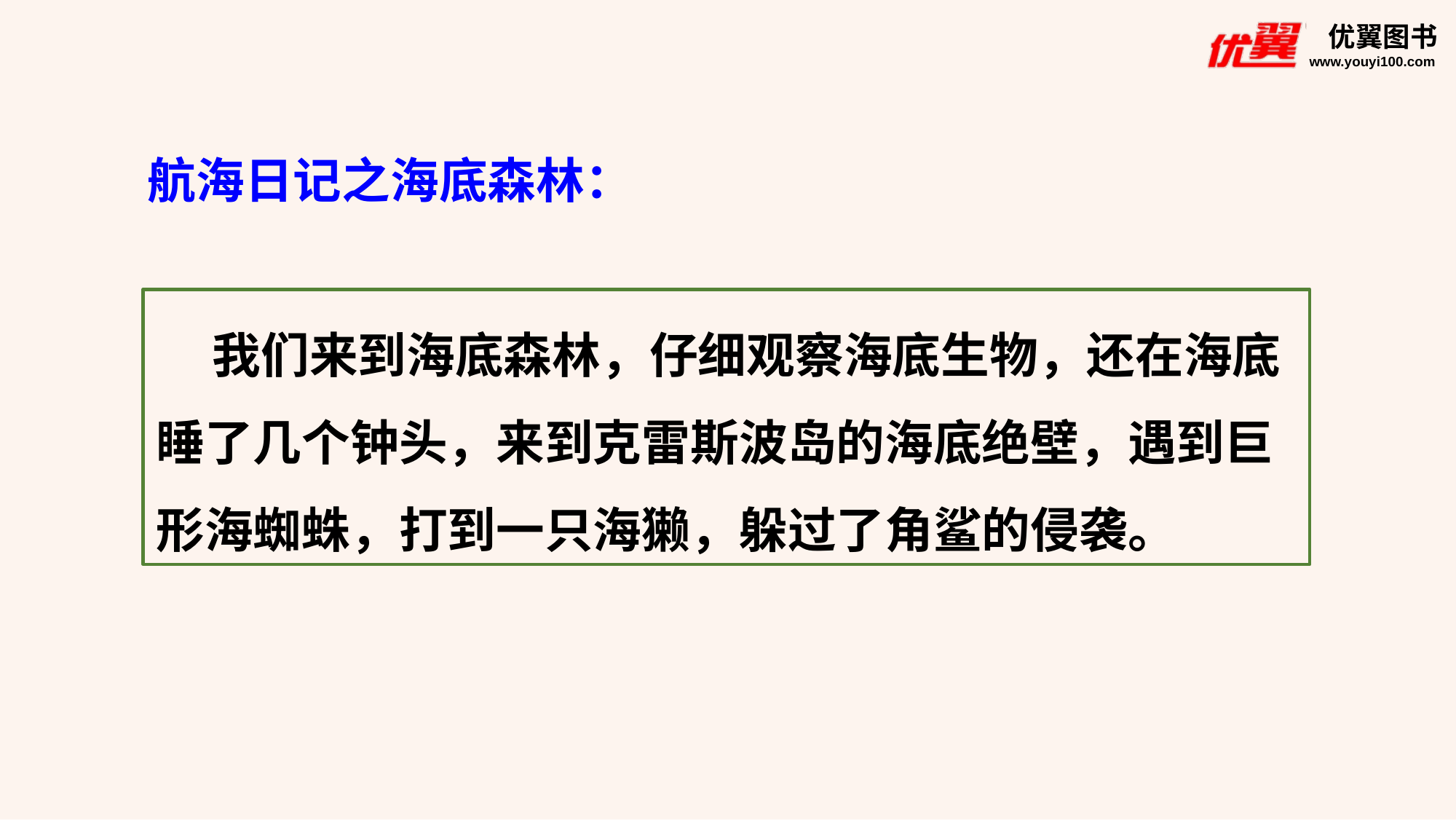

航海日记之海底森林：
    我们来到海底森林，仔细观察海底生物，还在海底睡了几个钟头，来到克雷斯波岛的海底绝壁，遇到巨形海蜘蛛，打到一只海獭，躲过了角鲨的侵袭。